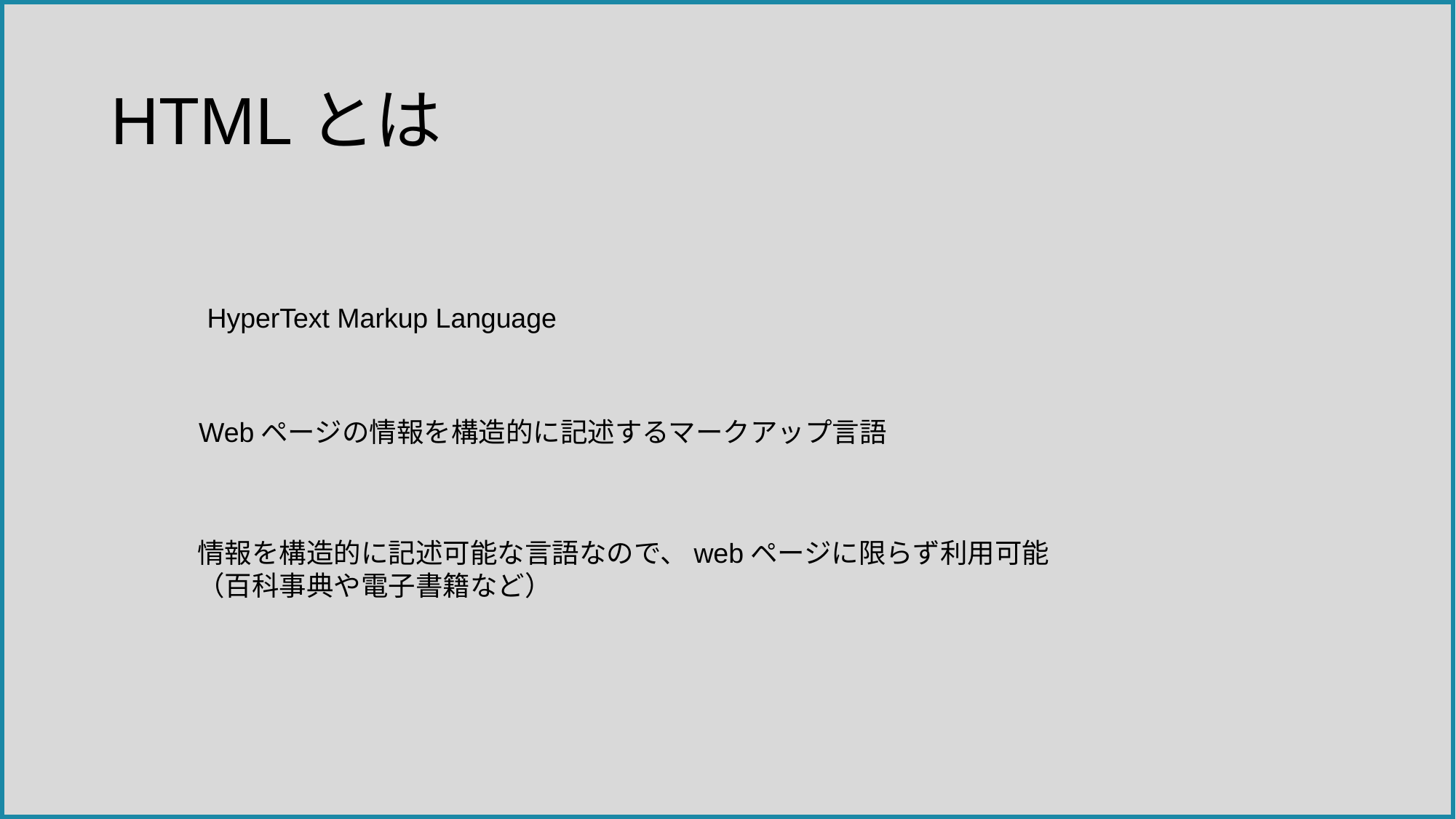

# HTMLとは
HyperText Markup Language
Webページの情報を構造的に記述するマークアップ言語
情報を構造的に記述可能な言語なので、webページに限らず利用可能
（百科事典や電子書籍など）